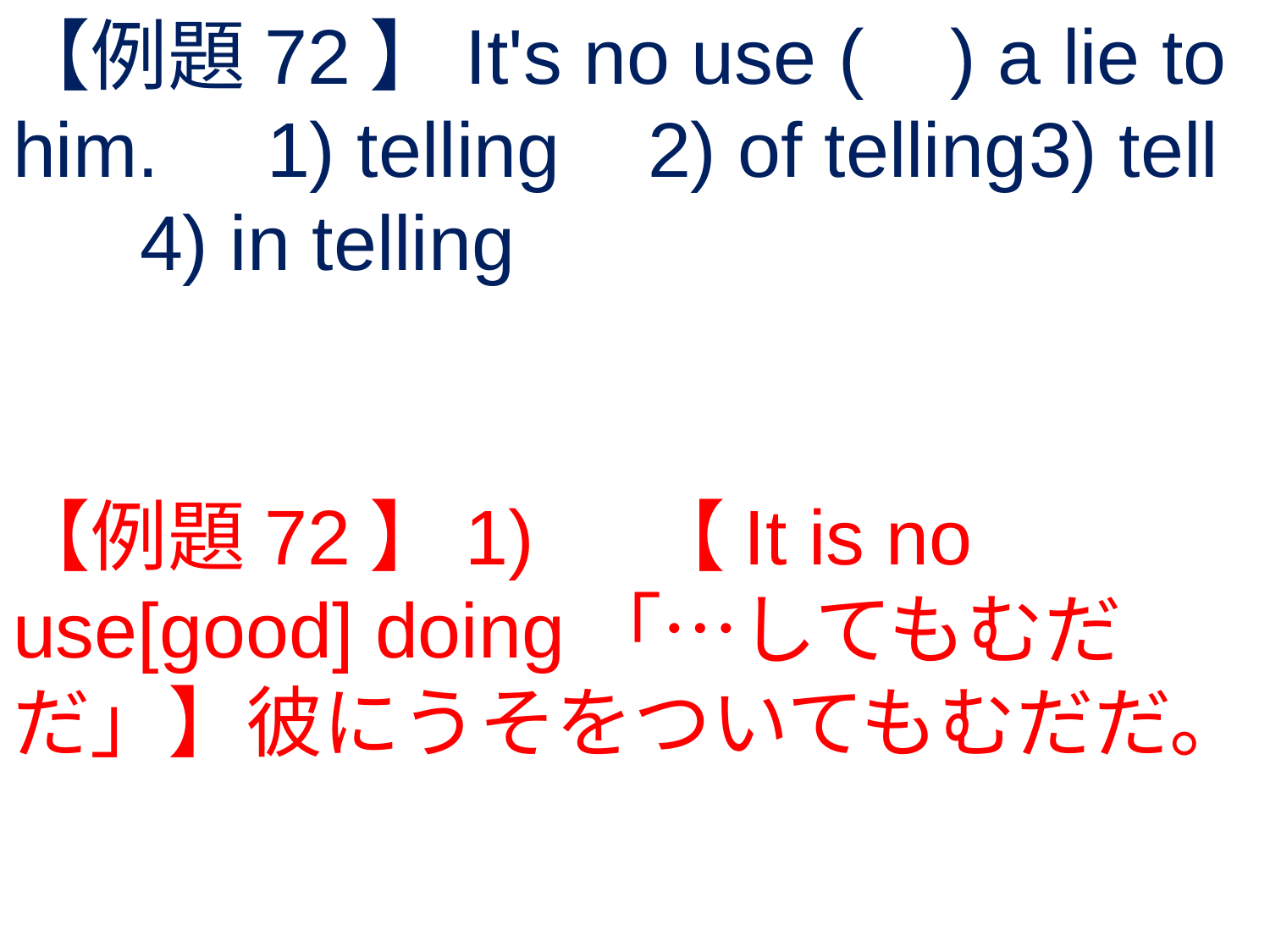

# 【例題72】It's no use (    ) a lie to him.	1) telling	2) of telling	3) tell	4) in telling
【例題72】1) 	【It is no use[good] doing「…してもむだだ」】彼にうそをついてもむだだ。